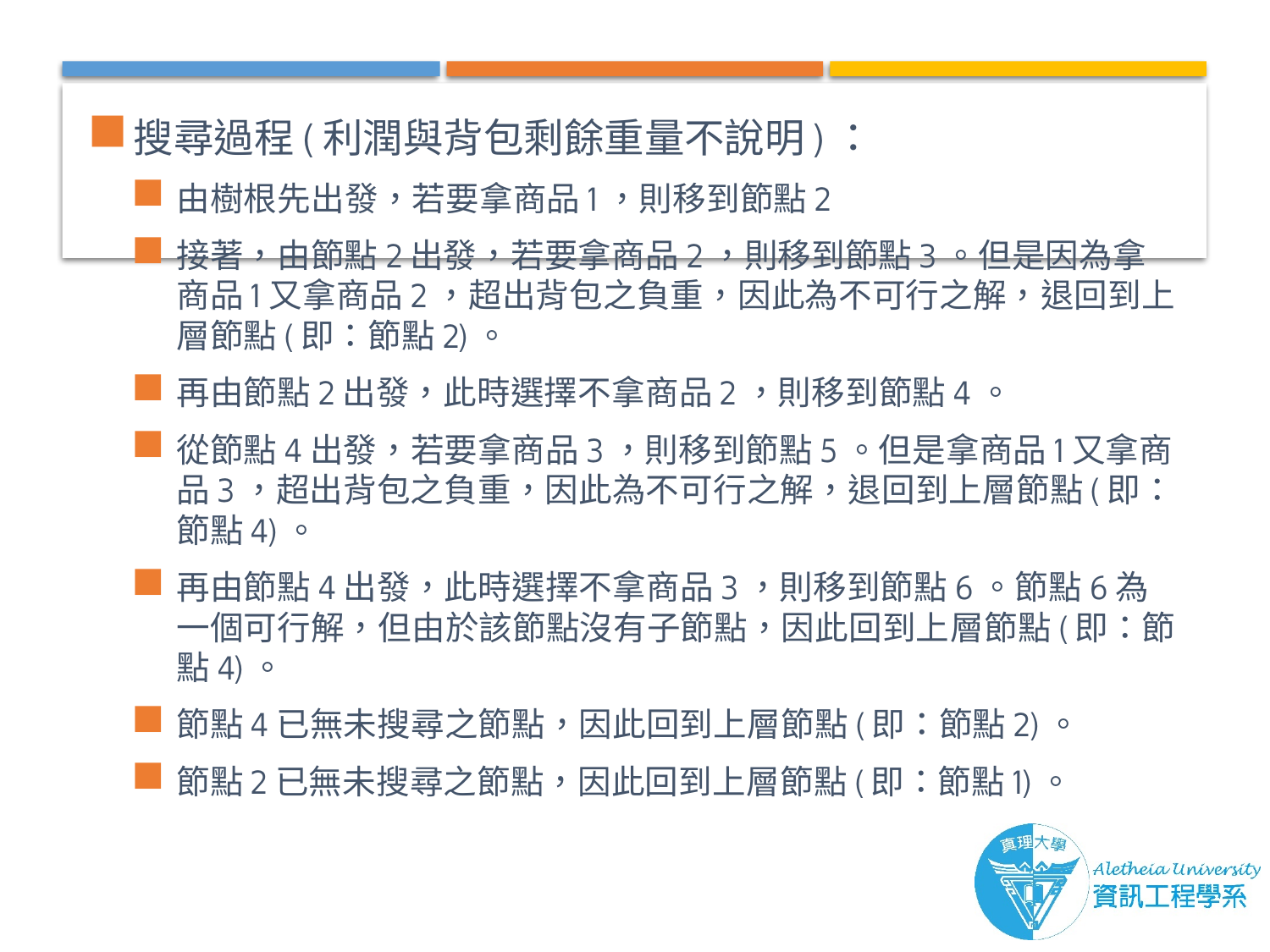

搜尋過程(利潤與背包剩餘重量不說明)：
由樹根先出發，若要拿商品1，則移到節點2
接著，由節點2出發，若要拿商品2，則移到節點3。但是因為拿商品1又拿商品2，超出背包之負重，因此為不可行之解，退回到上層節點(即：節點2)。
再由節點2出發，此時選擇不拿商品2，則移到節點4。
從節點4出發，若要拿商品3，則移到節點5。但是拿商品1又拿商品3，超出背包之負重，因此為不可行之解，退回到上層節點(即：節點4)。
再由節點4出發，此時選擇不拿商品3，則移到節點6。節點6為一個可行解，但由於該節點沒有子節點，因此回到上層節點(即：節點4)。
節點4已無未搜尋之節點，因此回到上層節點(即：節點2)。
節點2已無未搜尋之節點，因此回到上層節點(即：節點1)。